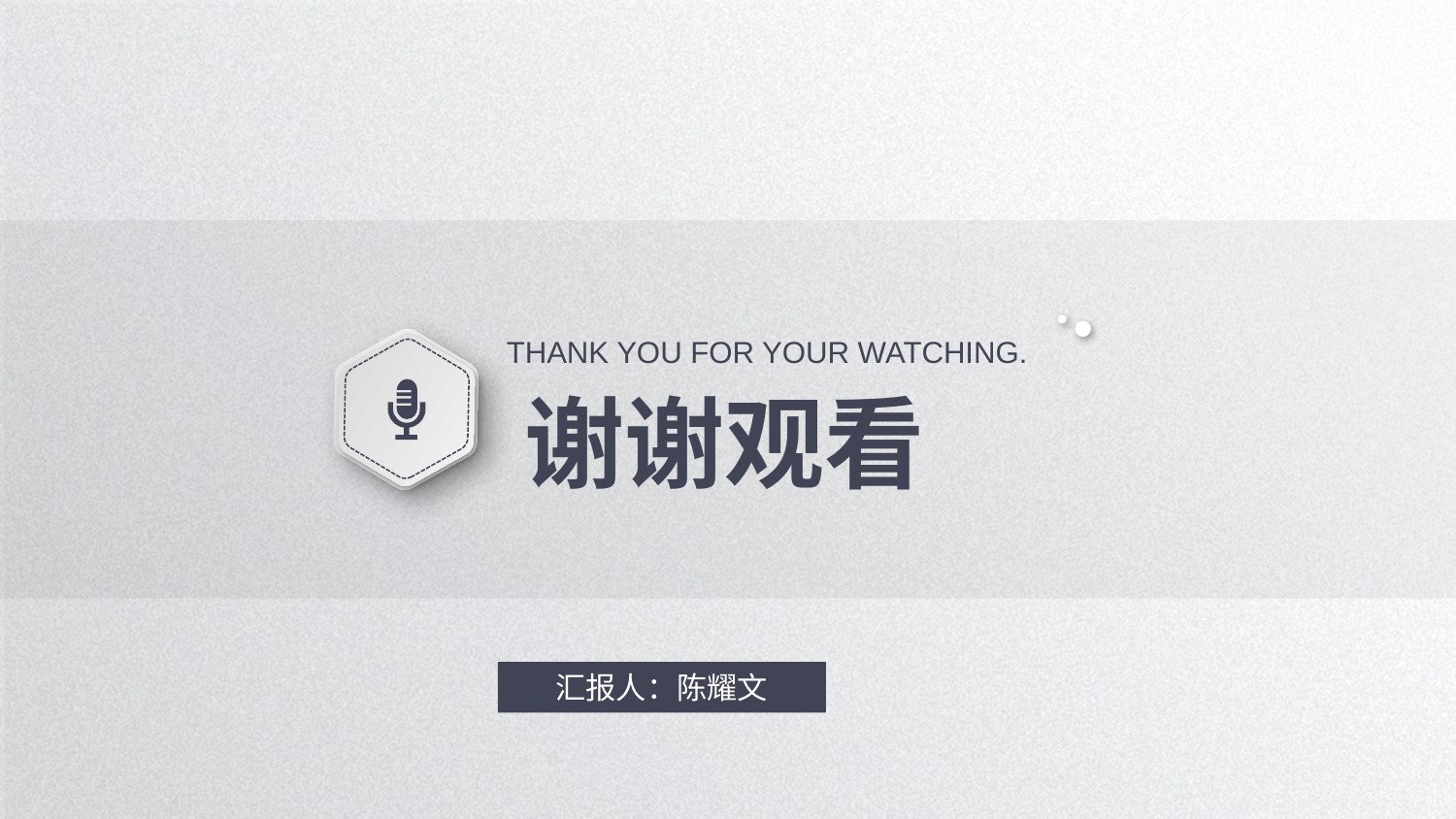

THANK YOU FOR YOUR WATCHING.

谢谢观看
汇报人：陈耀文